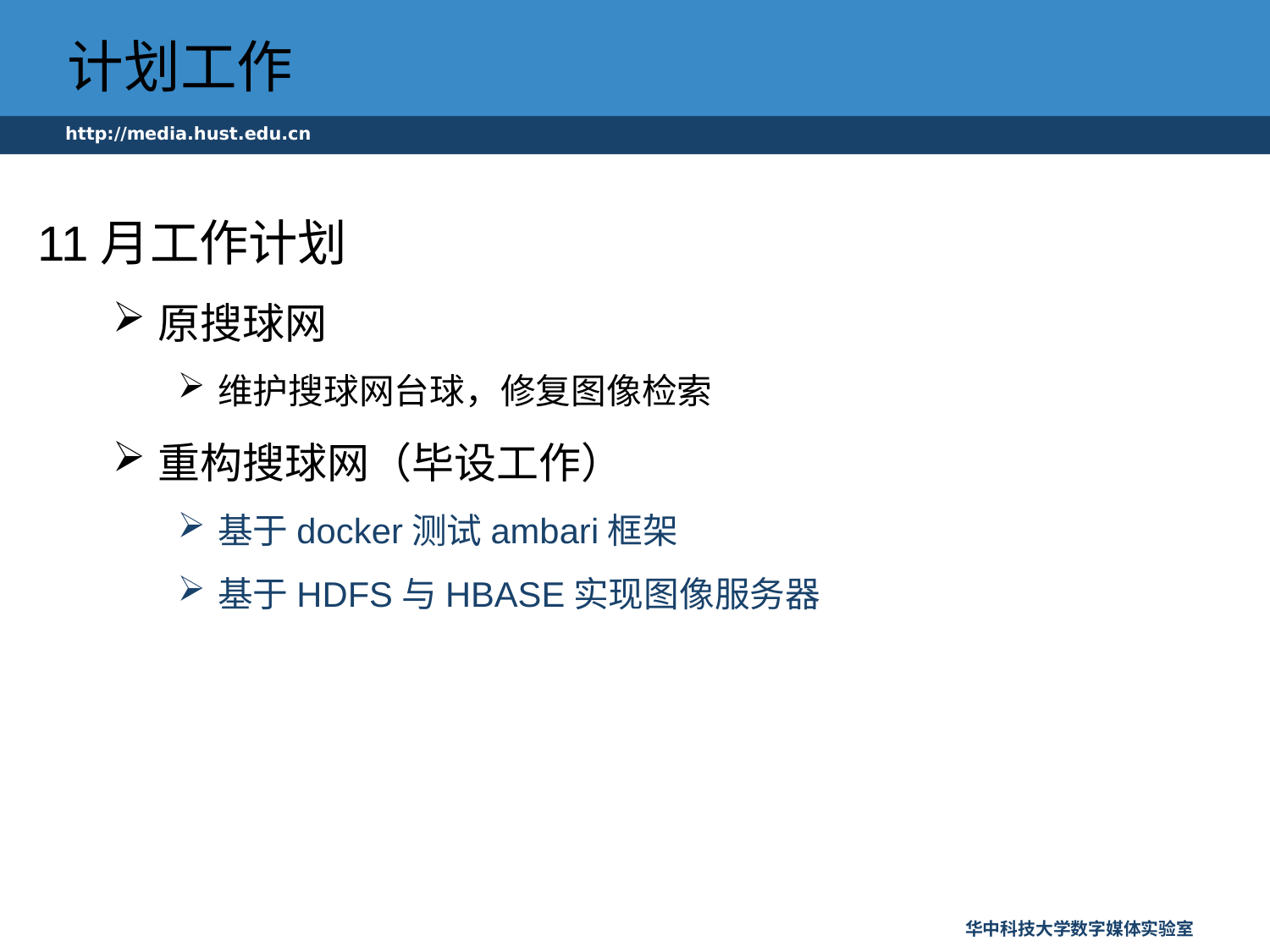

计划工作

http://media.hust.edu.cn
11月工作计划
原搜球网
维护搜球网台球，修复图像检索
重构搜球网（毕设工作）
基于docker测试ambari框架
基于HDFS与HBASE实现图像服务器
华中科技大学数字媒体实验室